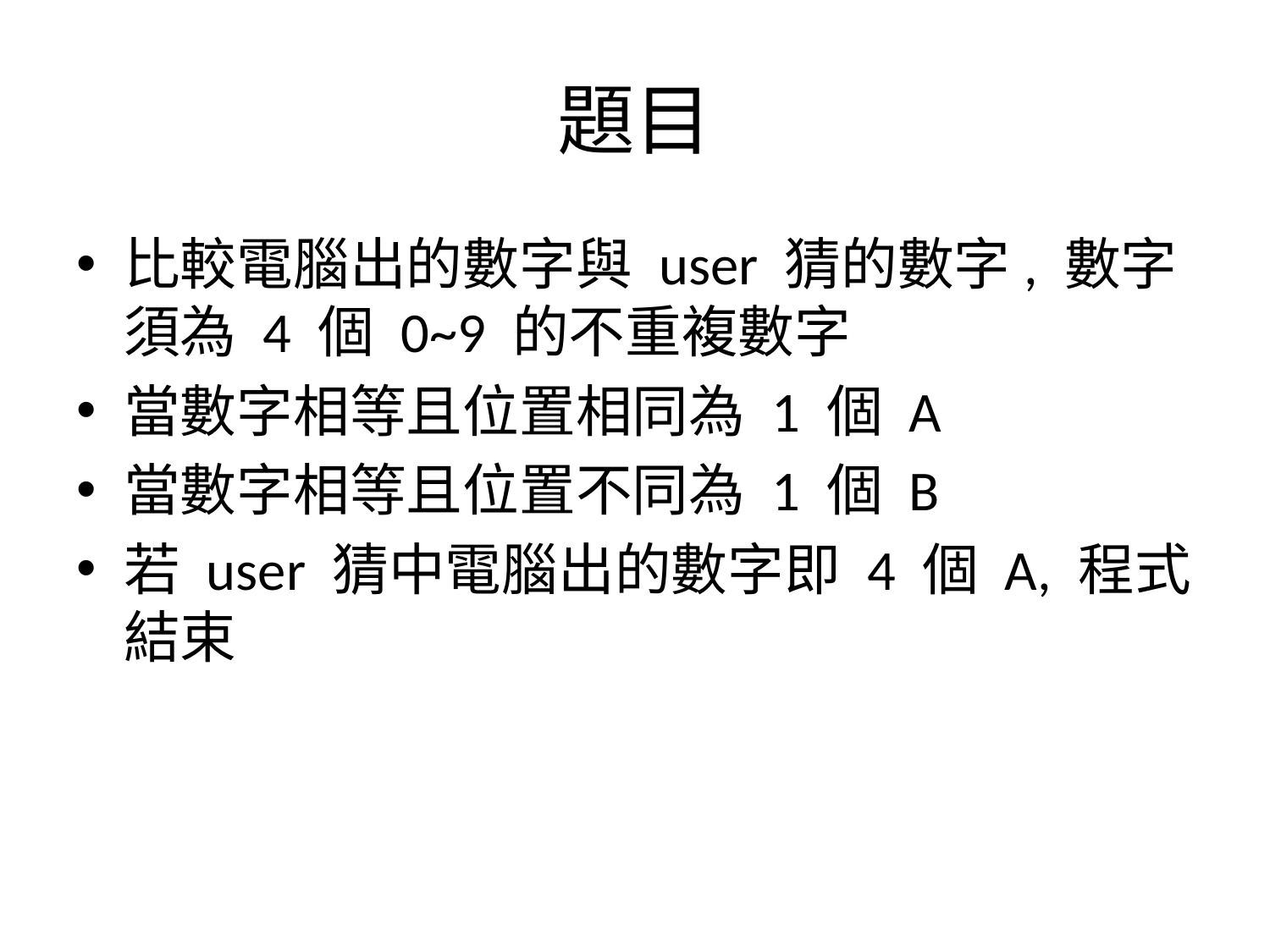

# 題目
比較電腦出的數字與 user 猜的數字, 數字須為 4 個 0~9 的不重複數字
當數字相等且位置相同為 1 個 A
當數字相等且位置不同為 1 個 B
若 user 猜中電腦出的數字即 4 個 A, 程式結束